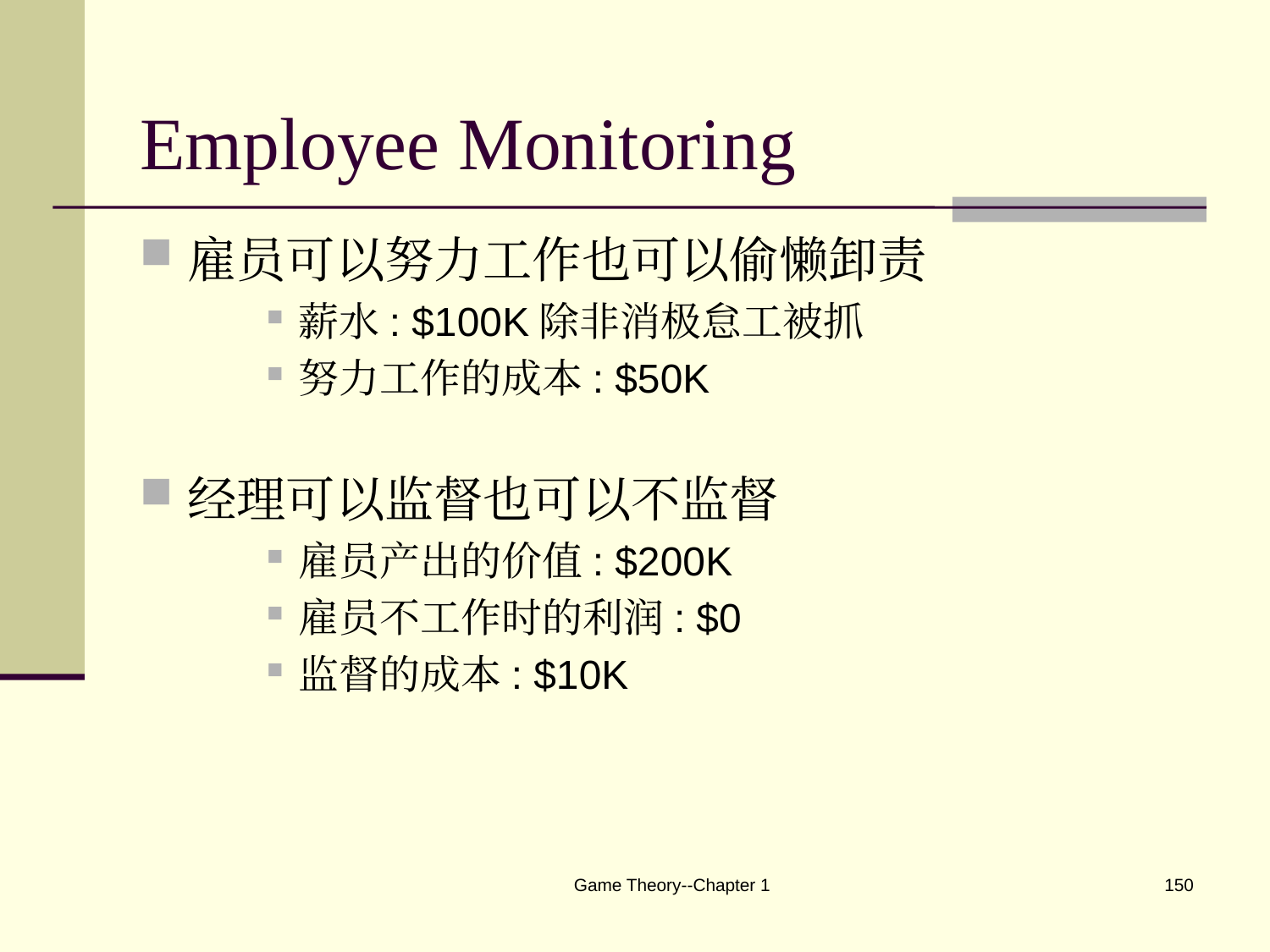

# Employee Monitoring
雇员可以努力工作也可以偷懒卸责
薪水: $100K除非消极怠工被抓
努力工作的成本: $50K

经理可以监督也可以不监督
雇员产出的价值: $200K
雇员不工作时的利润: $0
监督的成本: $10K
Game Theory--Chapter 1
150